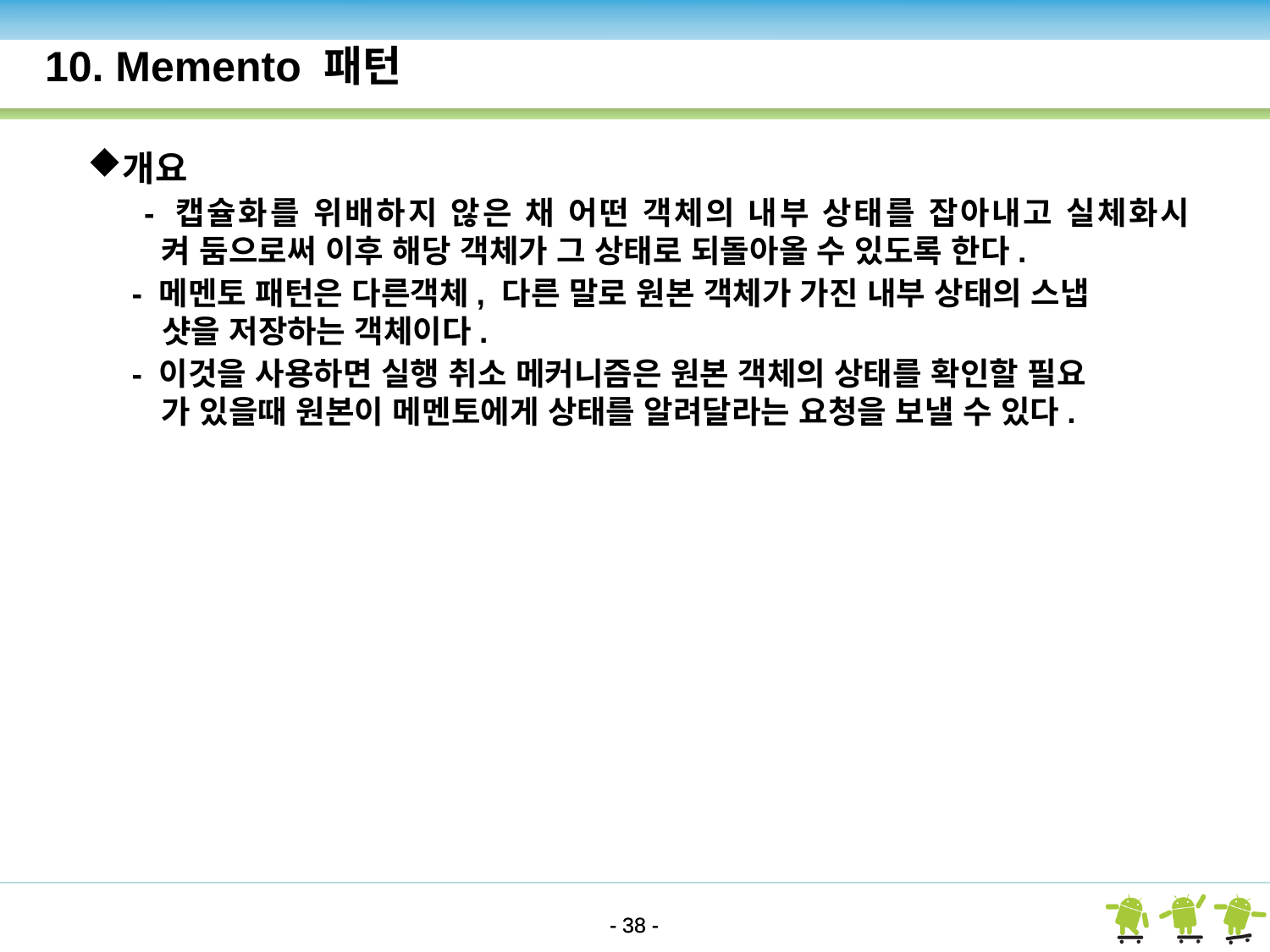

10. Memento 패턴
개요
     - 캡슐화를 위배하지 않은 채 어떤 객체의 내부 상태를 잡아내고 실체화시
   켜 둠으로써 이후 해당 객체가 그 상태로 되돌아올 수 있도록 한다.
     - 메멘토 패턴은 다른객체, 다른 말로 원본 객체가 가진 내부 상태의 스냅
   샷을 저장하는 객체이다.
     - 이것을 사용하면 실행 취소 메커니즘은 원본 객체의 상태를 확인할 필요
   가 있을때 원본이 메멘토에게 상태를 알려달라는 요청을 보낼 수 있다.

- 38 -
- 38 -